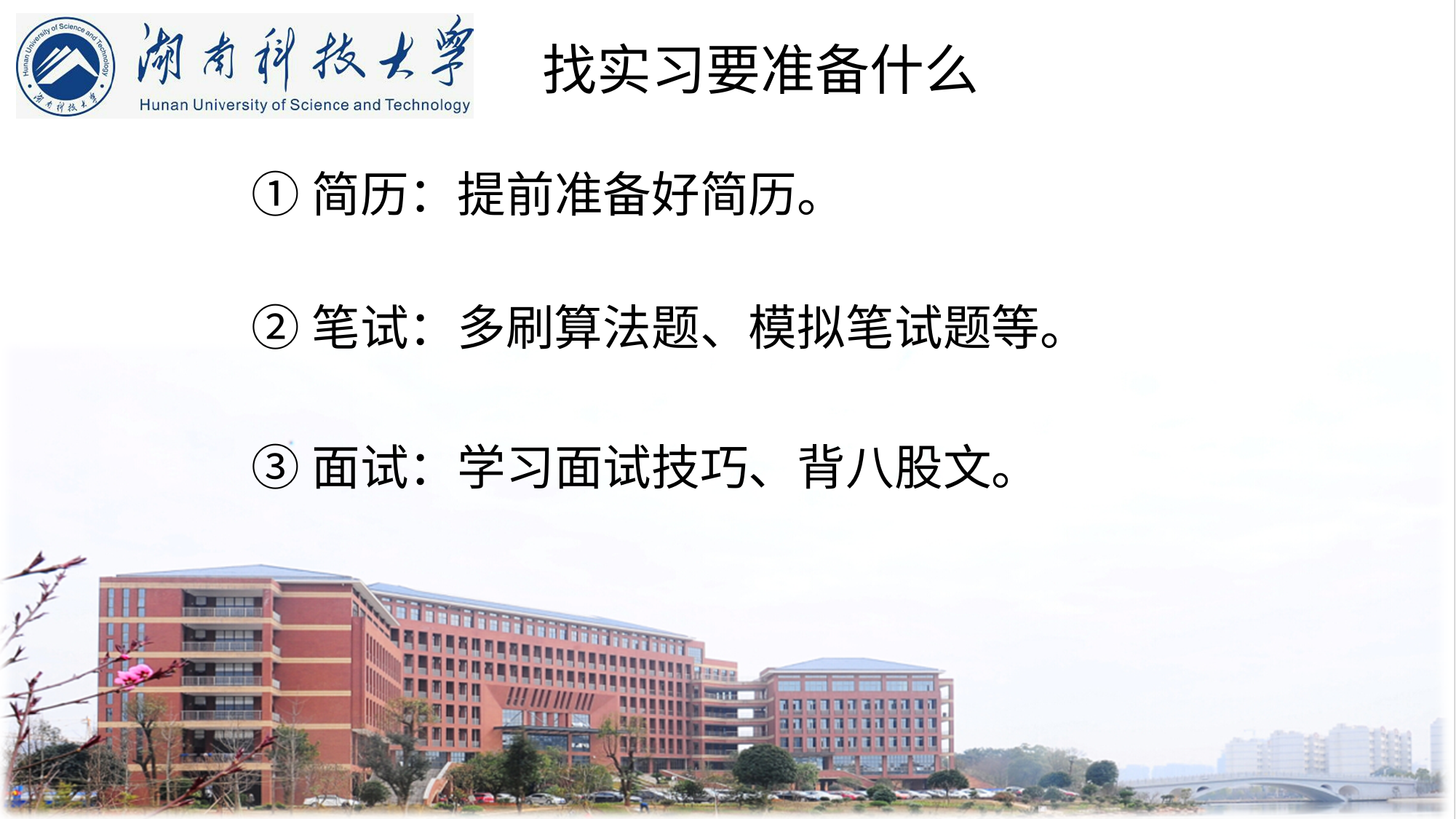

找实习要准备什么
①简历：提前准备好简历。
②笔试：多刷算法题、模拟笔试题等。
③面试：学习面试技巧、背八股文。